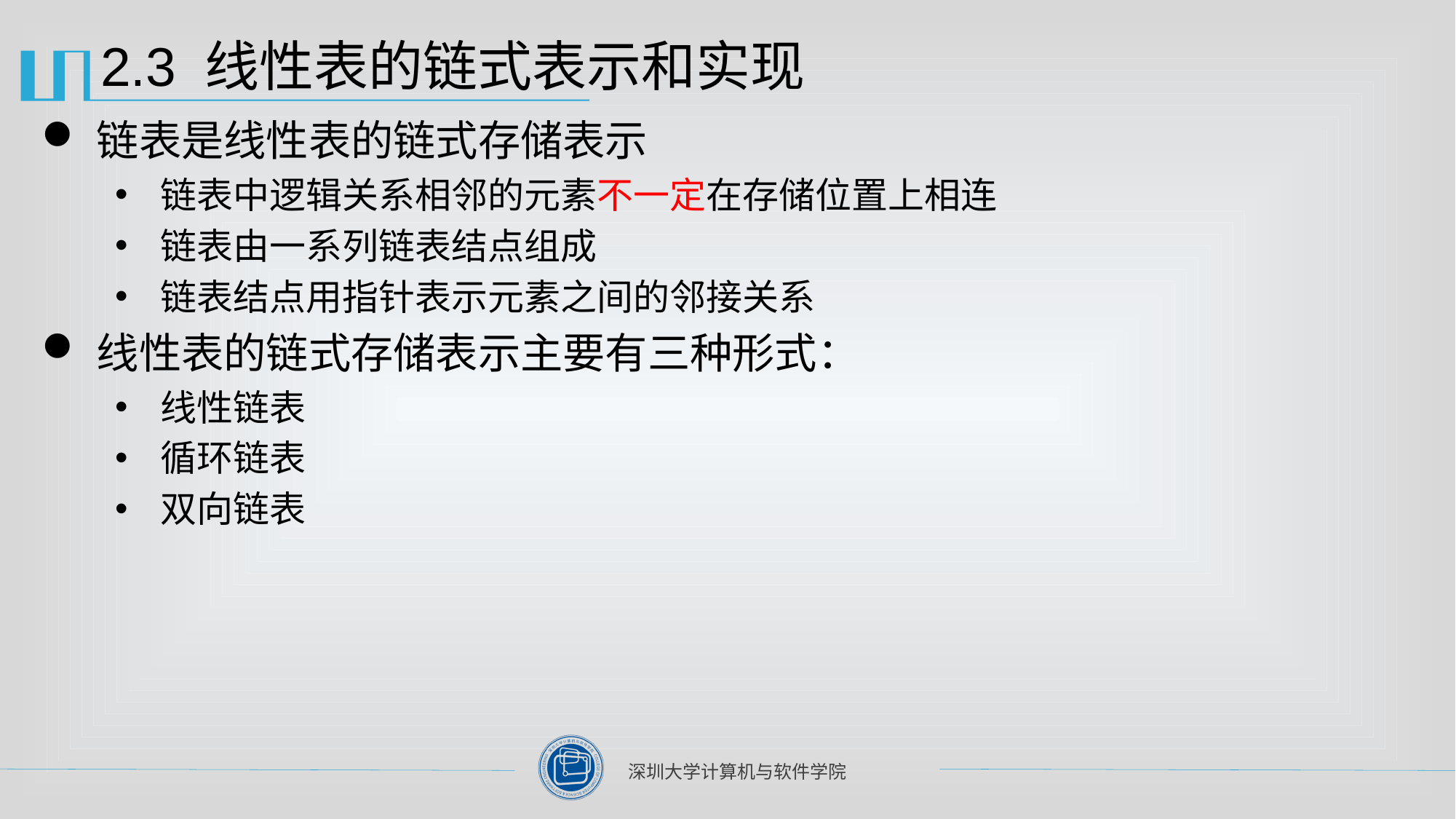

# 2.3 线性表的链式表示和实现
链表是线性表的链式存储表示
链表中逻辑关系相邻的元素不一定在存储位置上相连
链表由一系列链表结点组成
链表结点用指针表示元素之间的邻接关系
线性表的链式存储表示主要有三种形式：
线性链表
循环链表
双向链表

29